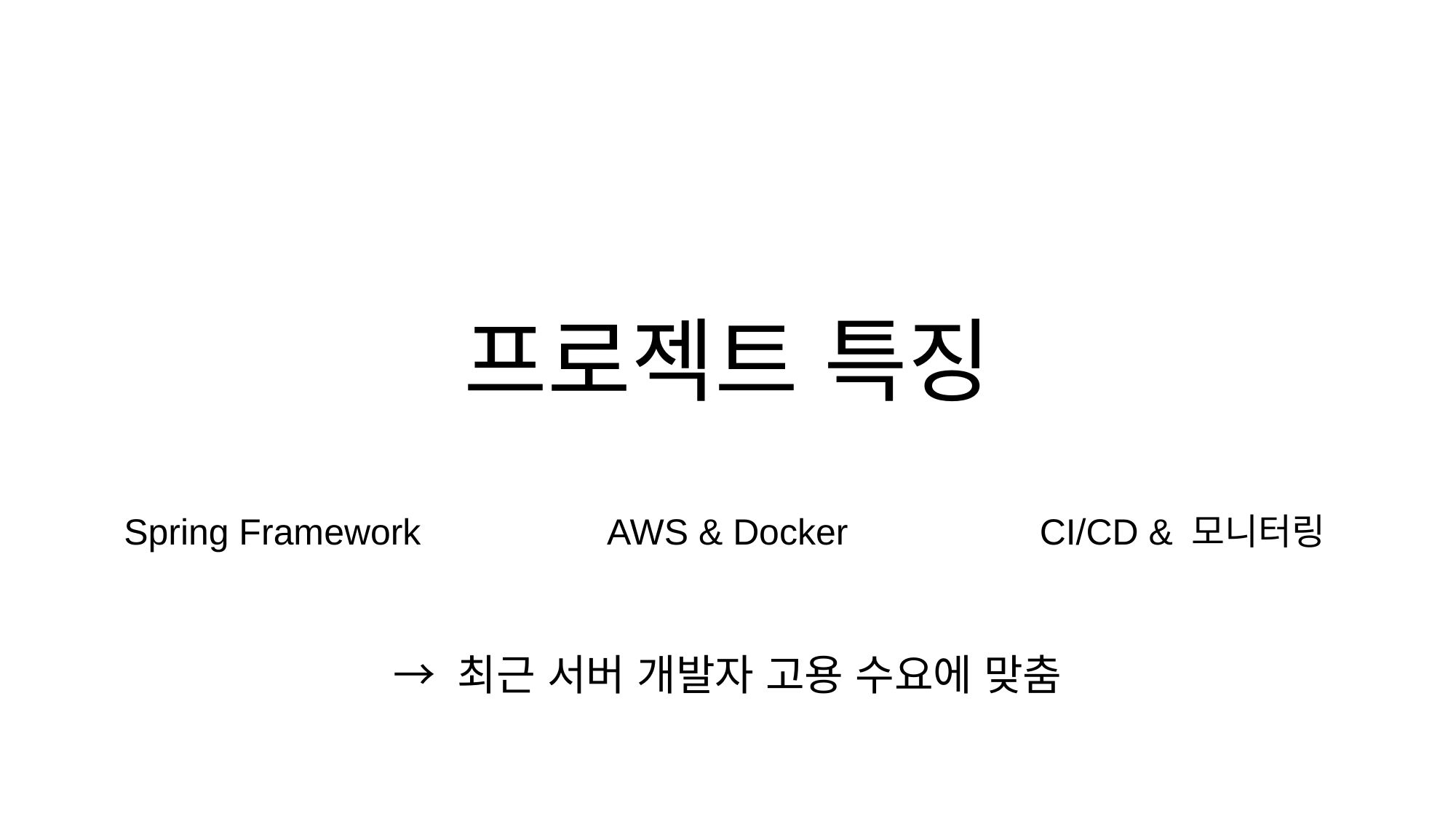

# 프로젝트 특징
AWS & Docker
Spring Framework
CI/CD & 모니터링
→ 최근 서버 개발자 고용 수요에 맞춤